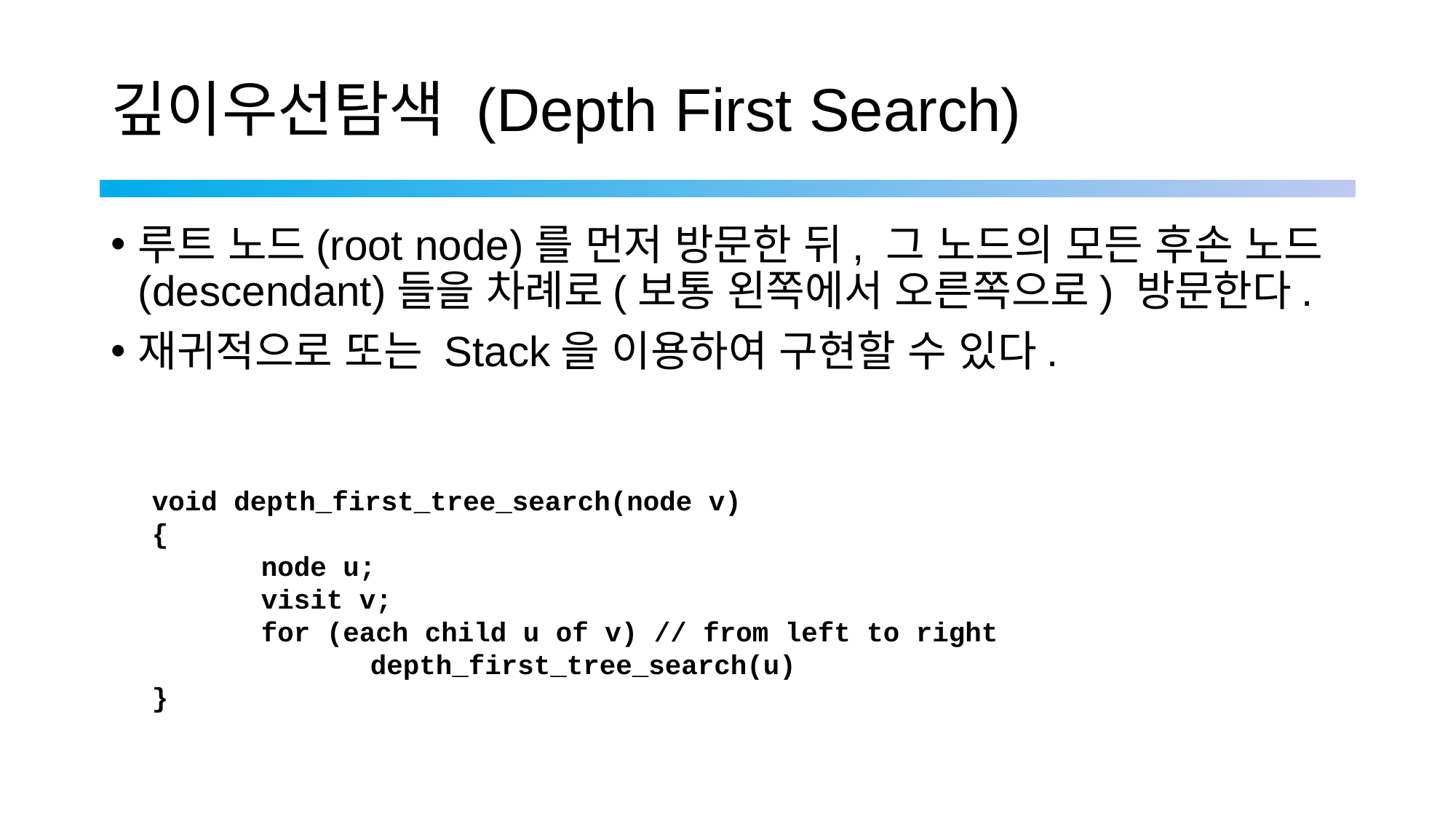

# 깊이우선탐색 (Depth First Search)
루트 노드(root node)를 먼저 방문한 뒤, 그 노드의 모든 후손 노드(descendant)들을 차례로(보통 왼쪽에서 오른쪽으로) 방문한다.
재귀적으로 또는 Stack을 이용하여 구현할 수 있다.

void depth_first_tree_search(node v)
{
	node u;
	visit v;
	for (each child u of v) // from left to right
		depth_first_tree_search(u)
}